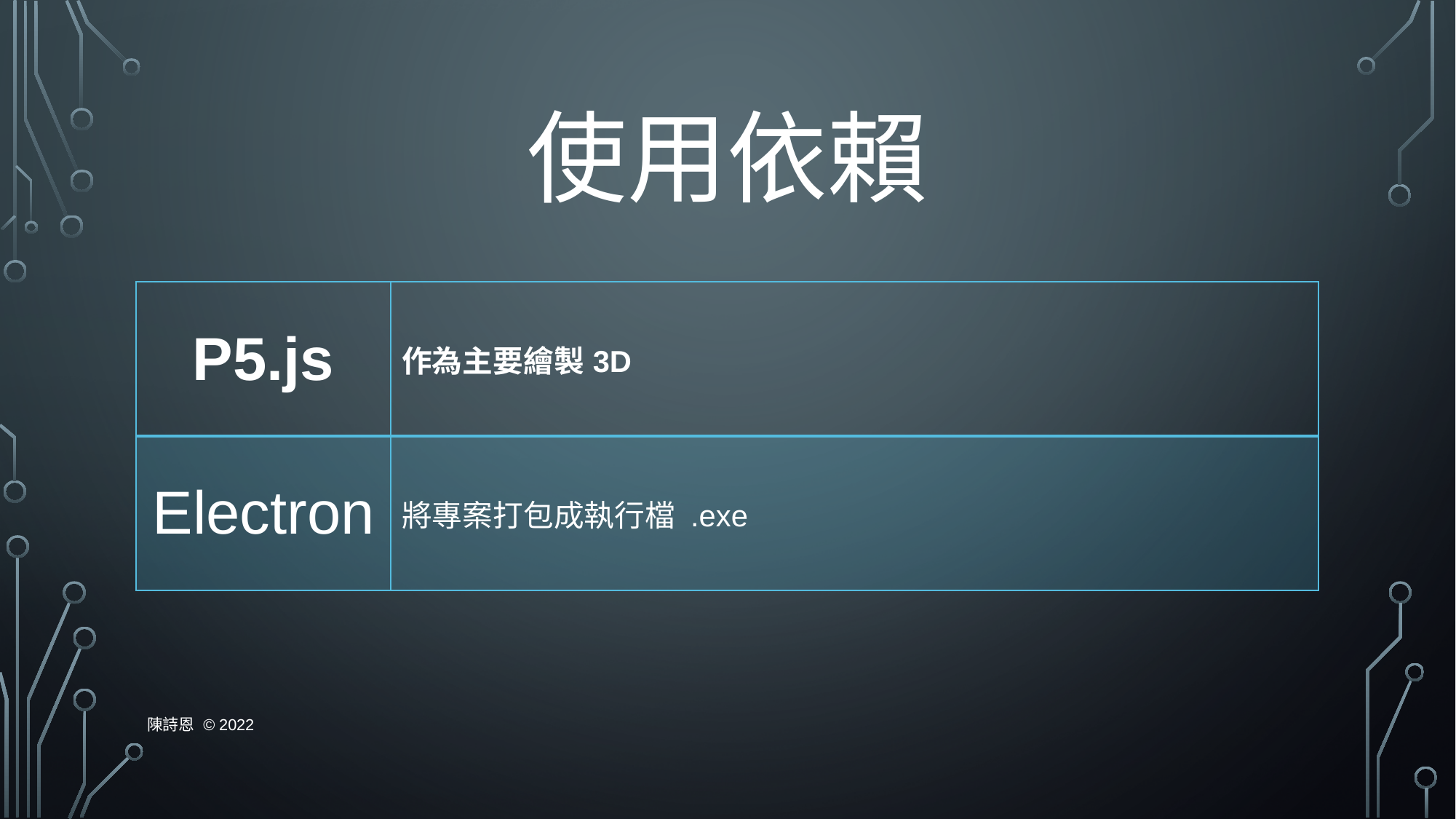

# 使用依賴
| P5.js | 作為主要繪製3D |
| --- | --- |
| Electron | 將專案打包成執行檔 .exe |
陳詩恩 © 2022